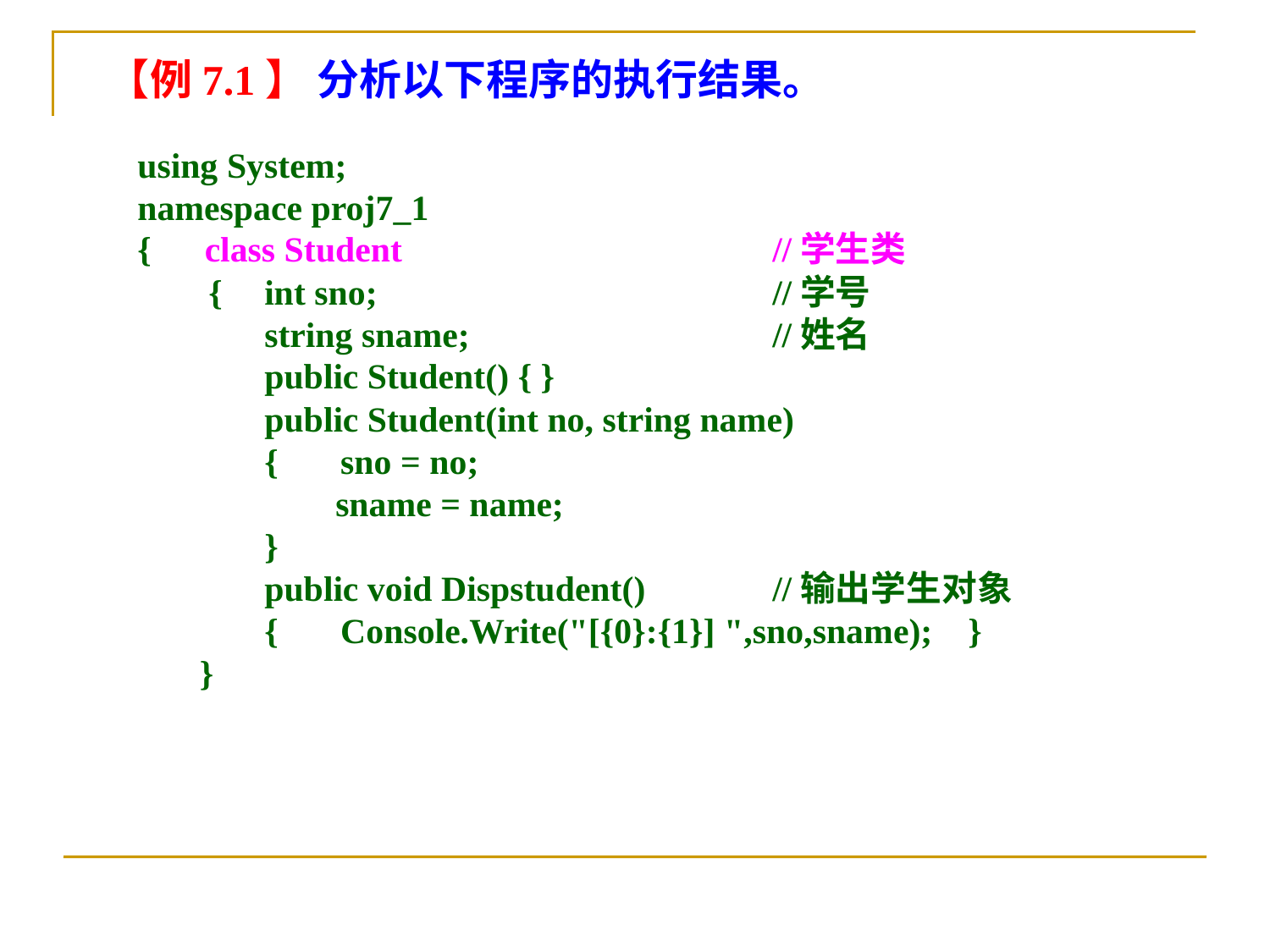

【例7.1】 分析以下程序的执行结果。
using System;
namespace proj7_1
{      class Student       			//学生类
        {	int sno;        			//学号
        	string sname;   			//姓名
        	public Student() { }
        	public Student(int no, string name)
        	{       sno = no;
            	        sname = name;
        	}
        	public void Dispstudent()	//输出学生对象
        	{       Console.Write("[{0}:{1}] ",sno,sname);    }
       }